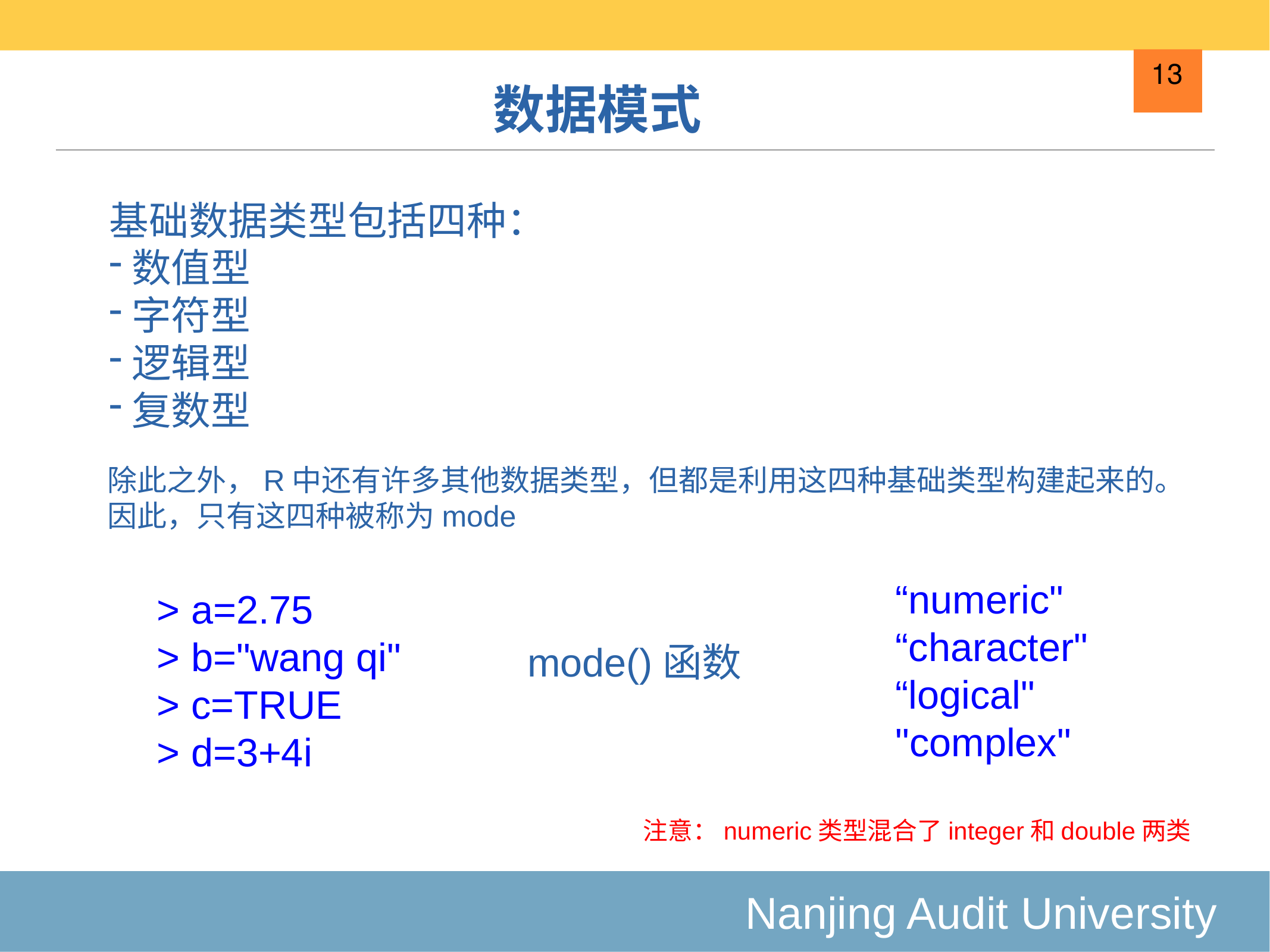

# 数据模式
13
基础数据类型包括四种：
数值型
字符型
逻辑型
复数型
除此之外，R中还有许多其他数据类型，但都是利用这四种基础类型构建起来的。因此，只有这四种被称为mode
“numeric"
“character"
“logical"
"complex"
> a=2.75
> b="wang qi"
> c=TRUE
> d=3+4i
mode()函数
注意：numeric类型混合了integer和double两类